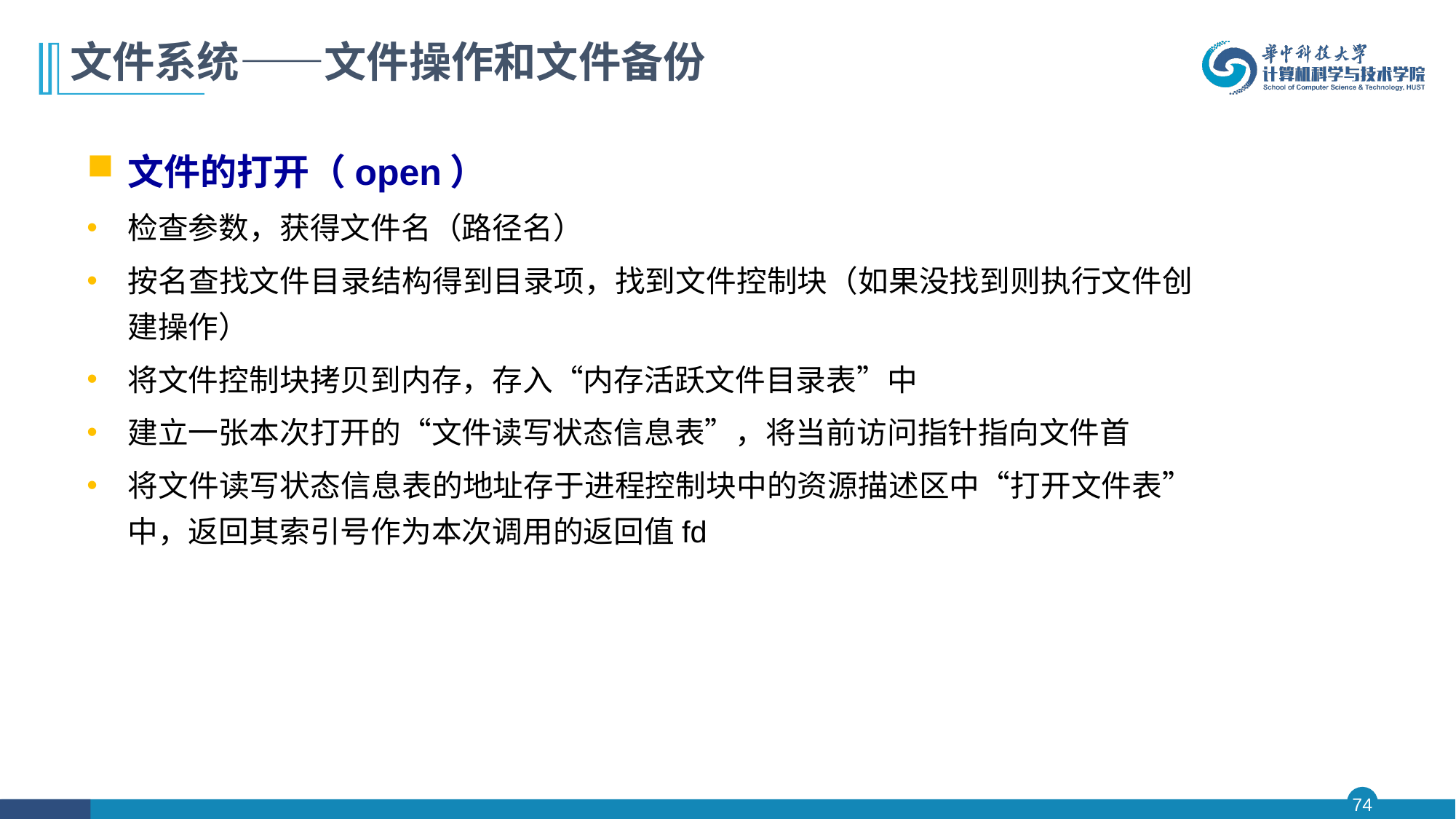

# 文件系统——文件操作和文件备份
文件的打开（open）
检查参数，获得文件名（路径名）
按名查找文件目录结构得到目录项，找到文件控制块（如果没找到则执行文件创建操作）
将文件控制块拷贝到内存，存入“内存活跃文件目录表”中
建立一张本次打开的“文件读写状态信息表”，将当前访问指针指向文件首
将文件读写状态信息表的地址存于进程控制块中的资源描述区中“打开文件表”中，返回其索引号作为本次调用的返回值fd